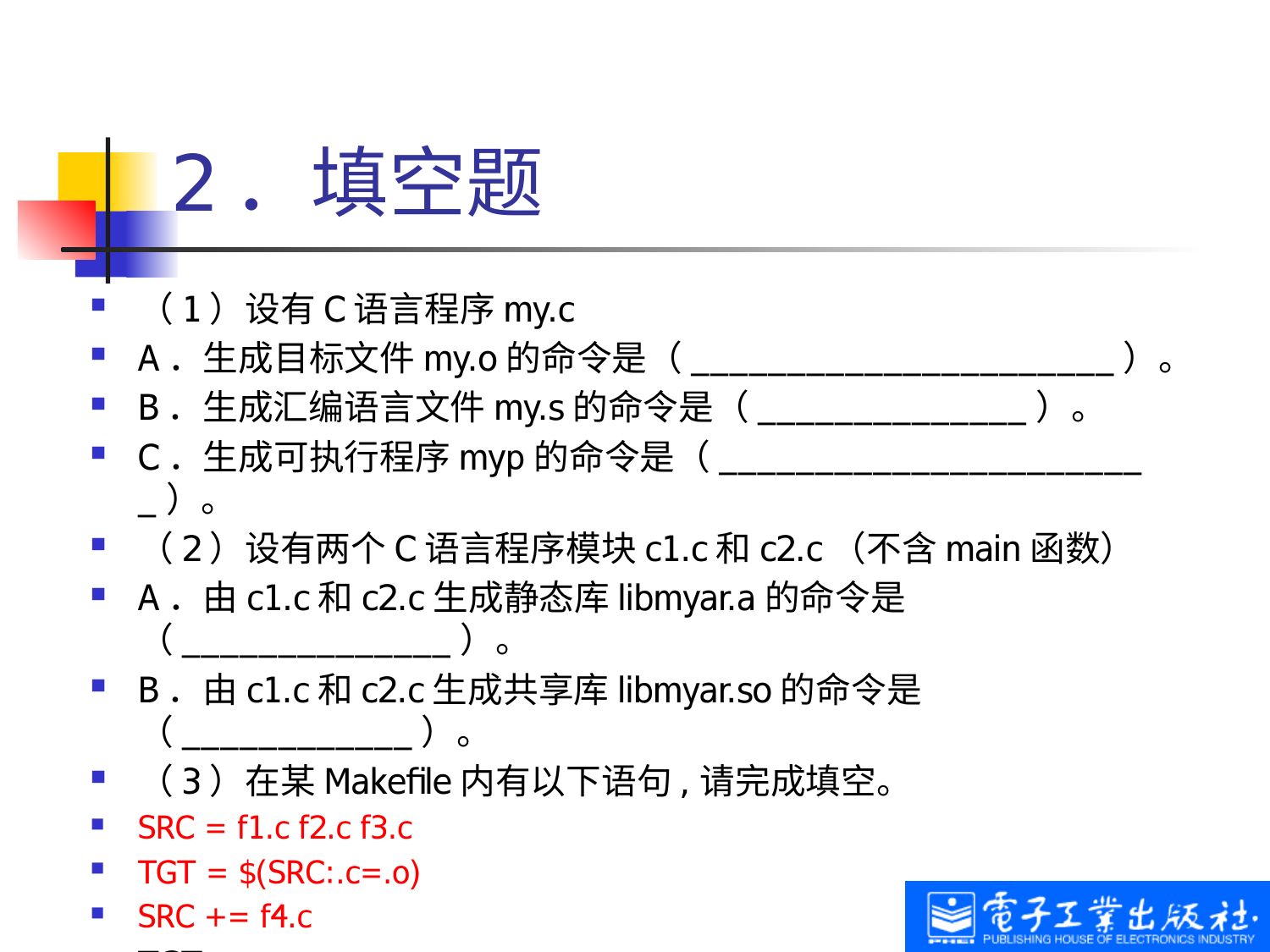

# 2．填空题
（1）设有C语言程序my.c
A．生成目标文件my.o的命令是（______________________）。
B．生成汇编语言文件my.s的命令是（______________）。
C．生成可执行程序myp的命令是（_______________________）。
（2）设有两个C语言程序模块c1.c和c2.c（不含main函数）
A．由c1.c和c2.c生成静态库libmyar.a的命令是（______________）。
B．由c1.c和c2.c生成共享库libmyar.so的命令是（____________）。
（3）在某Makefile内有以下语句,请完成填空。
SRC = f1.c f2.c f3.c
TGT = $(SRC:.c=.o)
SRC += f4.c
TGT=____________________
SRC=____________________